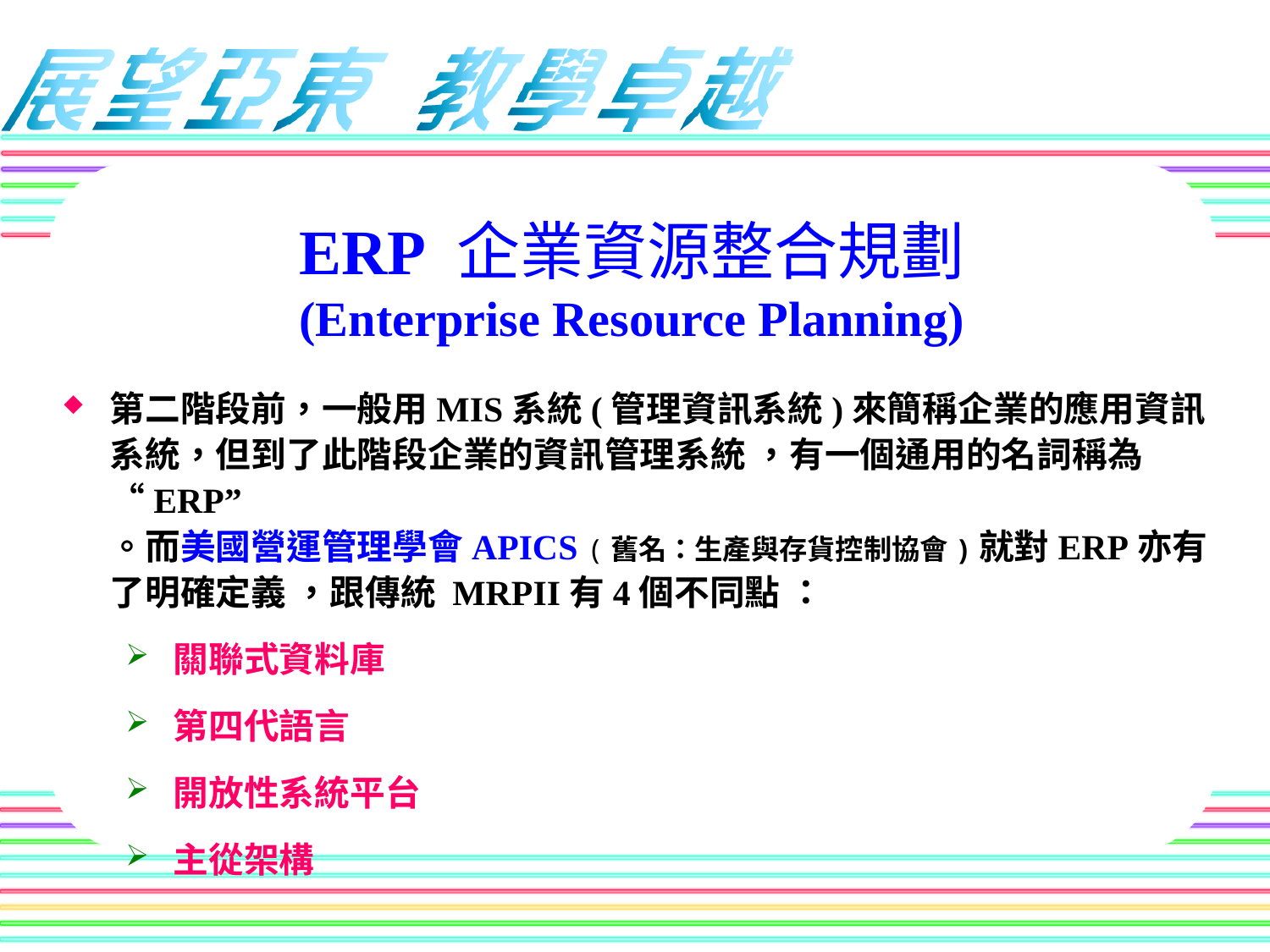

# ERP 企業資源整合規劃 (Enterprise Resource Planning)
第二階段前，一般用MIS系統(管理資訊系統)來簡稱企業的應用資訊系統，但到了此階段企業的資訊管理系統 ，有一個通用的名詞稱為 “ERP”
。而美國營運管理學會APICS (舊名：生產與存貨控制協會)就對ERP亦有了明確定義 ，跟傳統 MRPII有4個不同點 ：
關聯式資料庫
第四代語言
開放性系統平台
主從架構